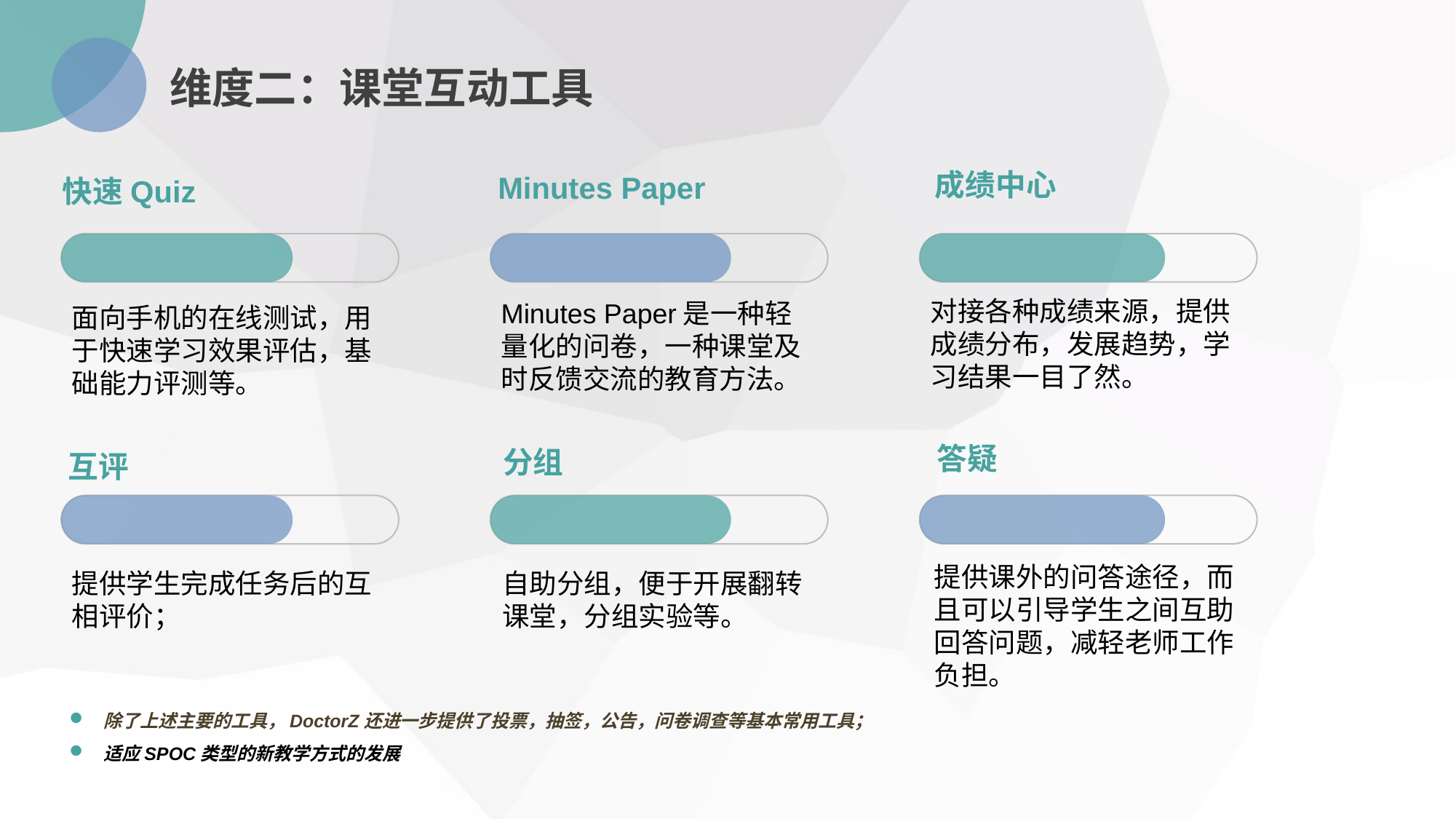

维度二：课堂互动工具
成绩中心
Minutes Paper
快速Quiz

对接各种成绩来源，提供成绩分布，发展趋势，学习结果一目了然。
Minutes Paper是一种轻量化的问卷，一种课堂及时反馈交流的教育方法。
面向手机的在线测试，用于快速学习效果评估，基础能力评测等。
答疑
分组
互评

提供课外的问答途径，而且可以引导学生之间互助回答问题，减轻老师工作负担。
自助分组，便于开展翻转课堂，分组实验等。
提供学生完成任务后的互相评价；
除了上述主要的工具，DoctorZ还进一步提供了投票，抽签，公告，问卷调查等基本常用工具；
适应SPOC类型的新教学方式的发展